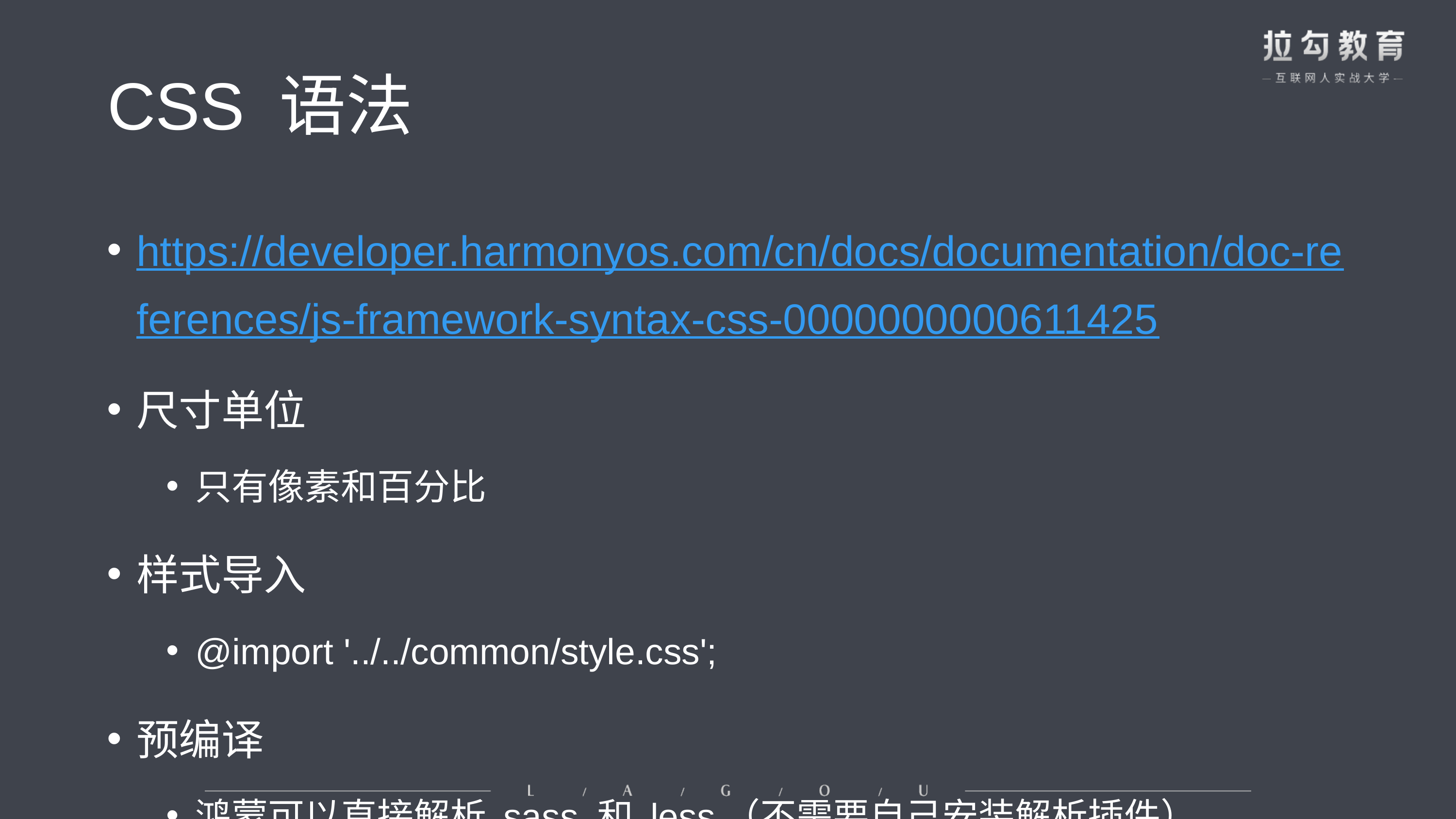

# CSS 语法
https://developer.harmonyos.com/cn/docs/documentation/doc-references/js-framework-syntax-css-0000000000611425
尺寸单位
只有像素和百分比
样式导入
@import '../../common/style.css';
预编译
鸿蒙可以直接解析 sass 和 less（不需要自己安装解析插件）